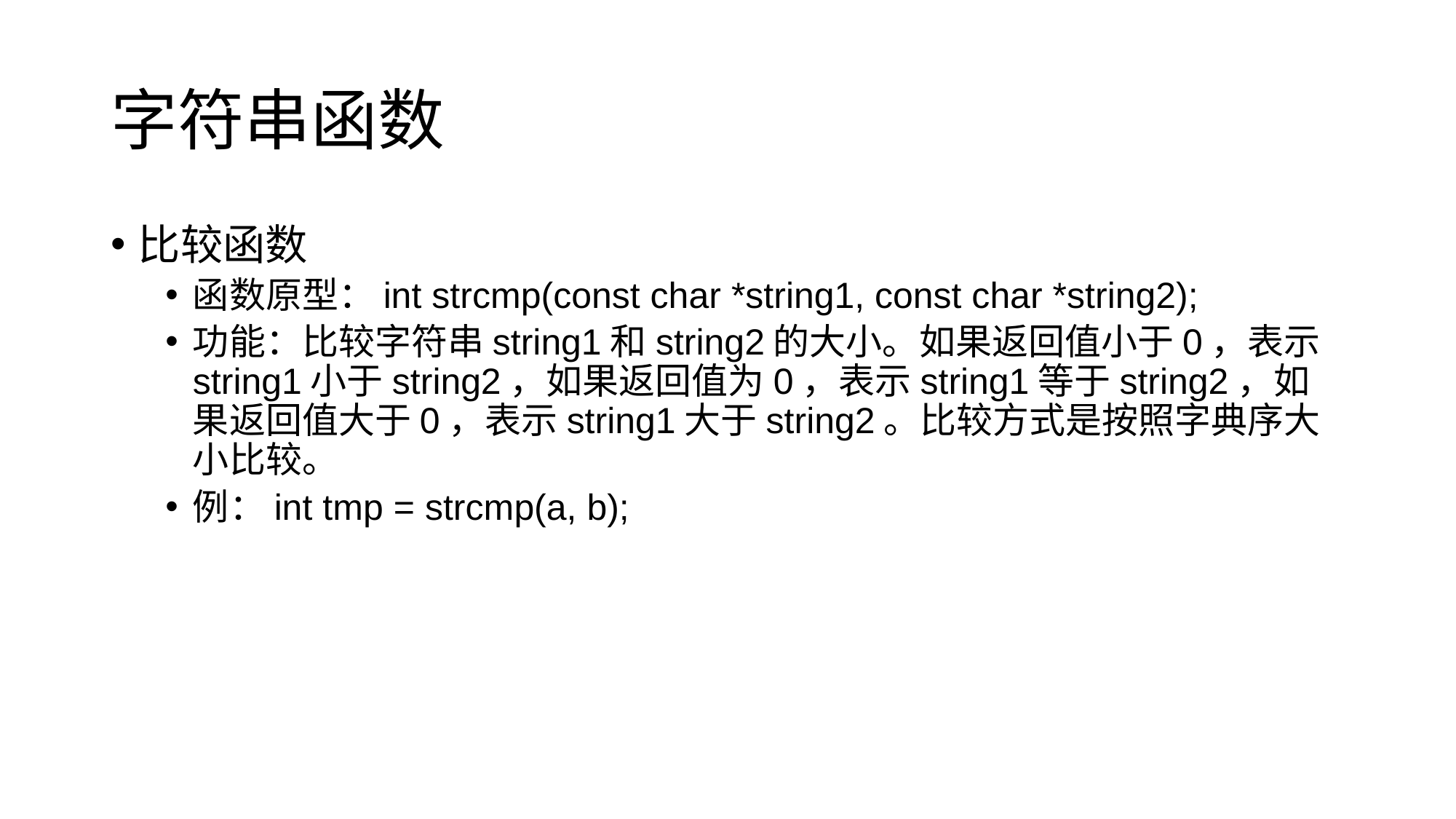

# 字符串函数
比较函数
函数原型：int strcmp(const char *string1, const char *string2);
功能：比较字符串string1和string2的大小。如果返回值小于0，表示string1小于string2，如果返回值为0，表示string1等于string2，如果返回值大于0，表示string1大于string2。比较方式是按照字典序大小比较。
例：int tmp = strcmp(a, b);